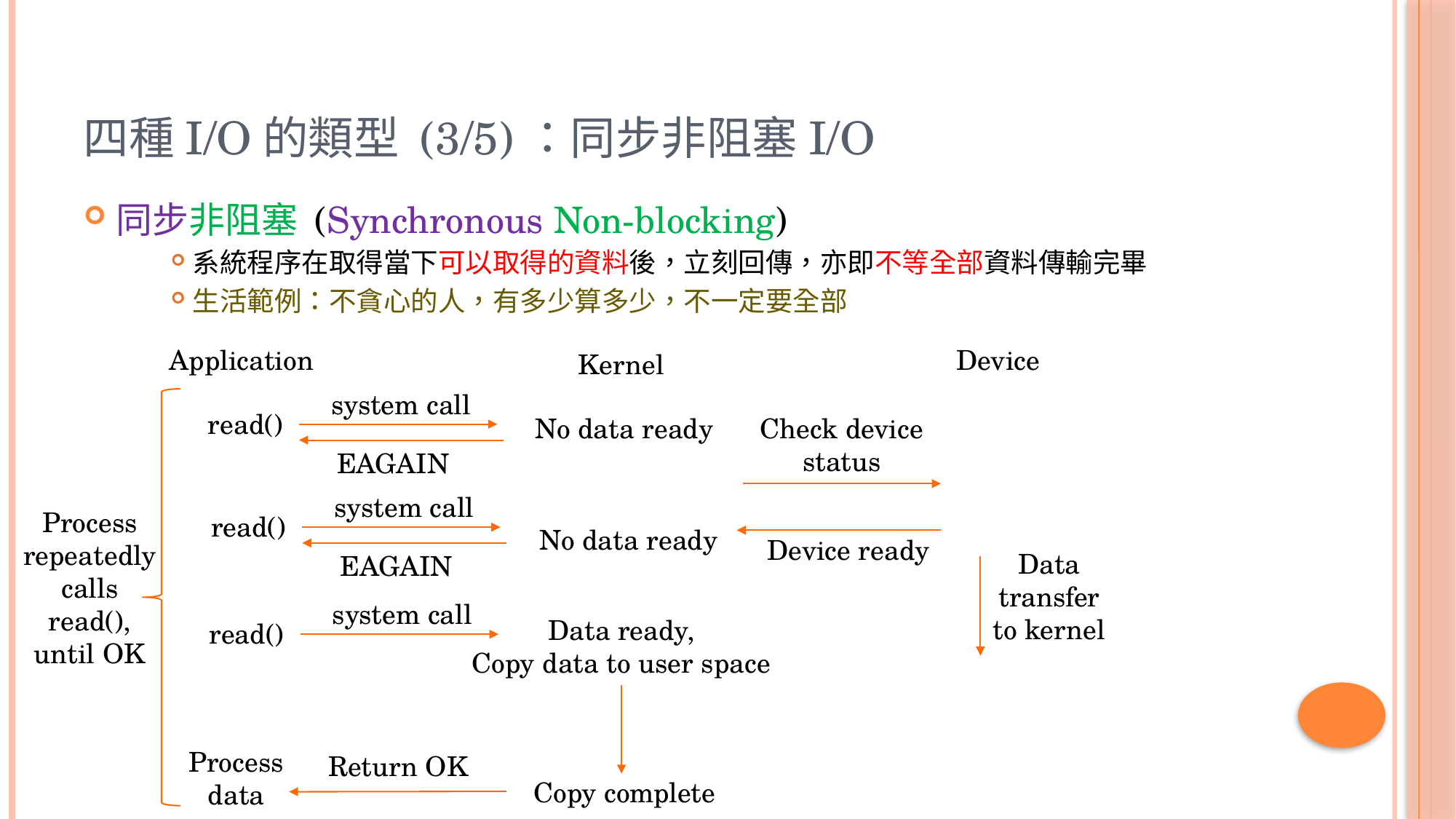

# 四種I/O的類型 (3/5)：同步非阻塞I/O
同步非阻塞 (Synchronous Non-blocking)
系統程序在取得當下可以取得的資料後，立刻回傳，亦即不等全部資料傳輸完畢
生活範例：不貪心的人，有多少算多少，不一定要全部
Application
Device
Kernel
system call

read()
No data ready
Check device status
EAGAIN
system call
Process repeatedly calls read(), until OK
read()
No data ready
Device ready
Data transfer to kernel
EAGAIN
system call
Data ready,
Copy data to user space
read()
Process data
Return OK
Copy complete